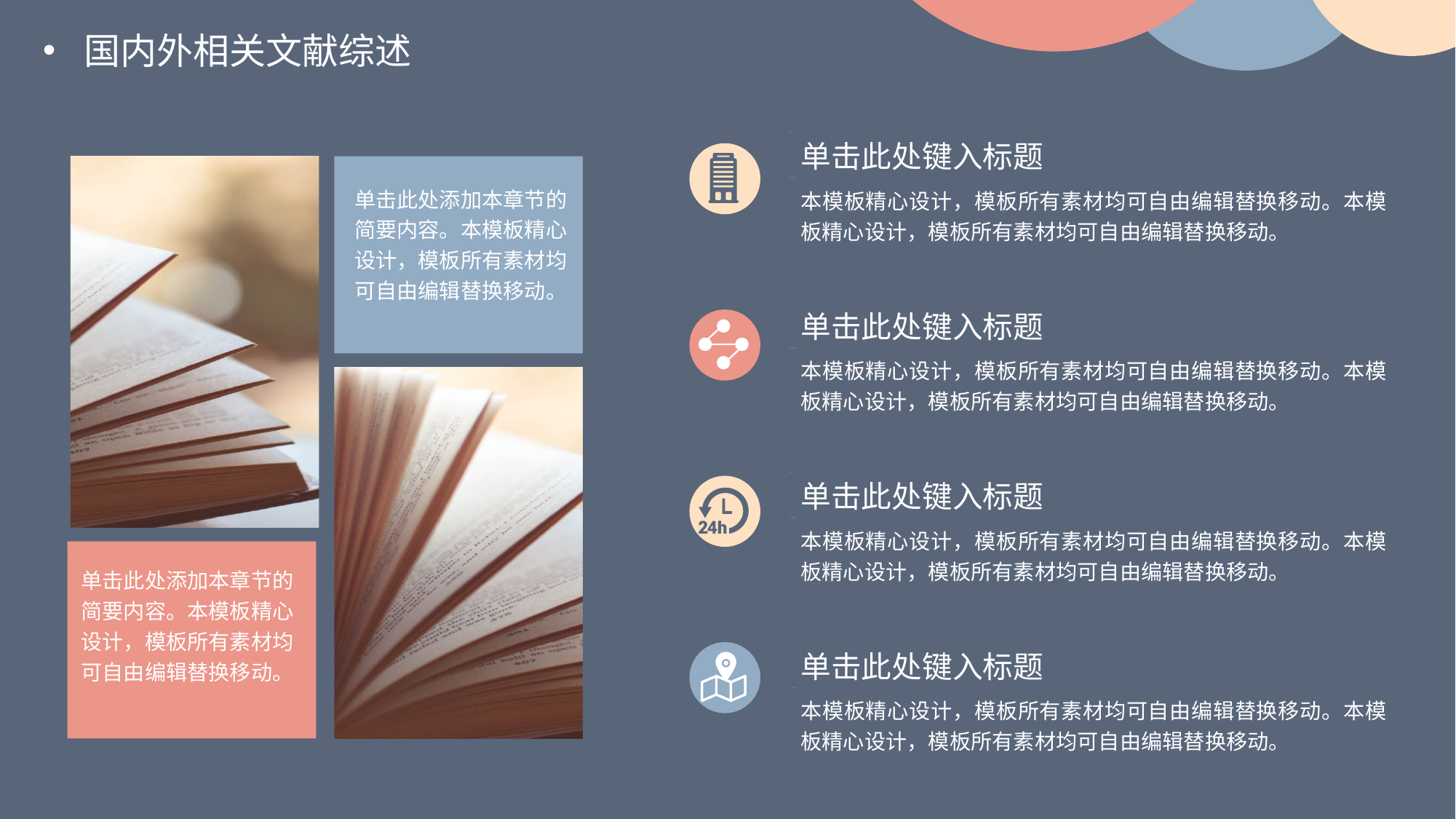

国内外相关文献综述
单击此处键入标题

单击此处添加本章节的简要内容。本模板精心设计，模板所有素材均可自由编辑替换移动。
本模板精心设计，模板所有素材均可自由编辑替换移动。本模板精心设计，模板所有素材均可自由编辑替换移动。
单击此处键入标题

本模板精心设计，模板所有素材均可自由编辑替换移动。本模板精心设计，模板所有素材均可自由编辑替换移动。

单击此处键入标题

本模板精心设计，模板所有素材均可自由编辑替换移动。本模板精心设计，模板所有素材均可自由编辑替换移动。

单击此处添加本章节的简要内容。本模板精心设计，模板所有素材均可自由编辑替换移动。

单击此处键入标题

本模板精心设计，模板所有素材均可自由编辑替换移动。本模板精心设计，模板所有素材均可自由编辑替换移动。